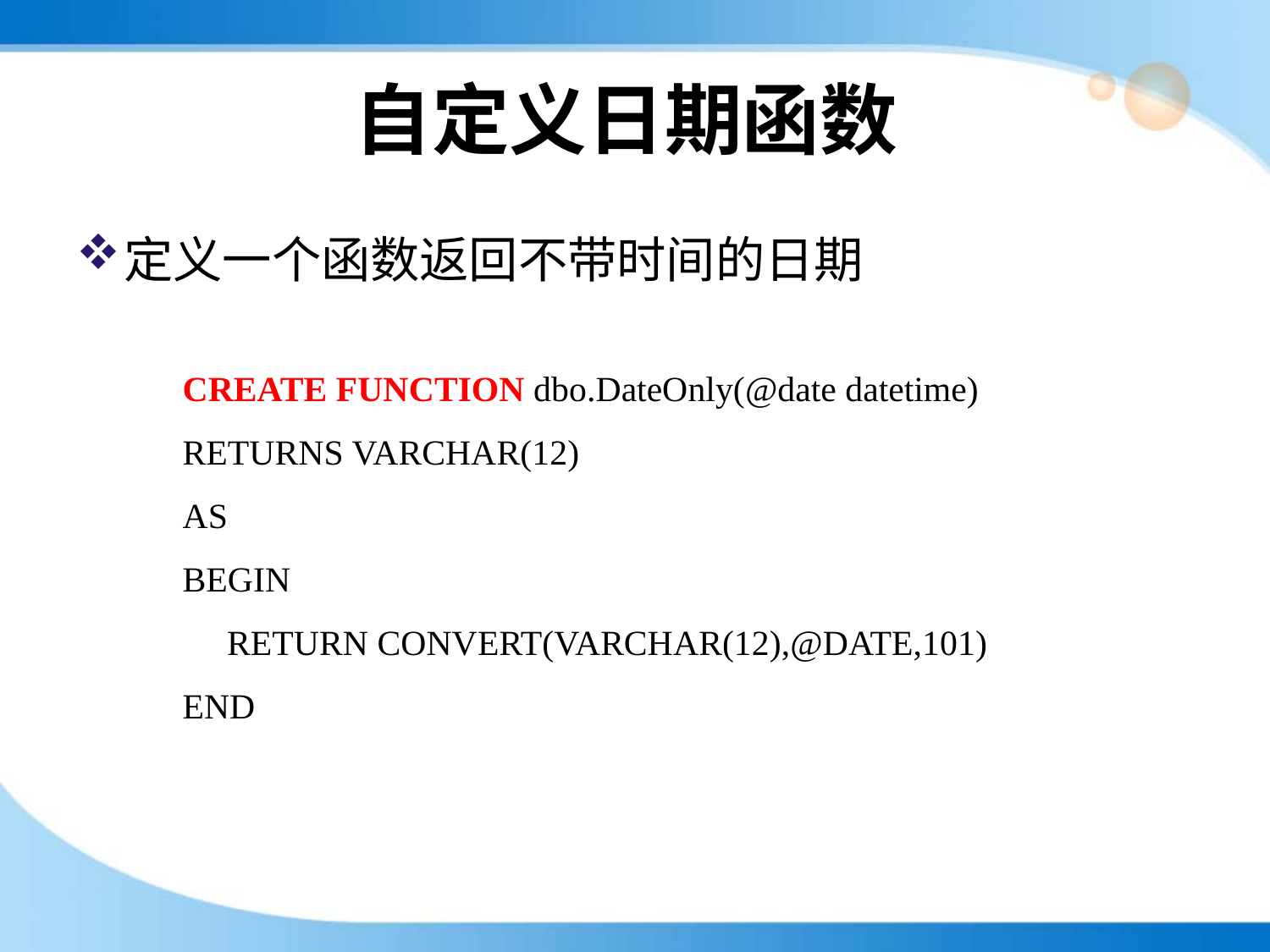

# 自定义日期函数
定义一个函数返回不带时间的日期
CREATE FUNCTION dbo.DateOnly(@date datetime)
RETURNS VARCHAR(12)
AS
BEGIN
     RETURN CONVERT(VARCHAR(12),@DATE,101)
END